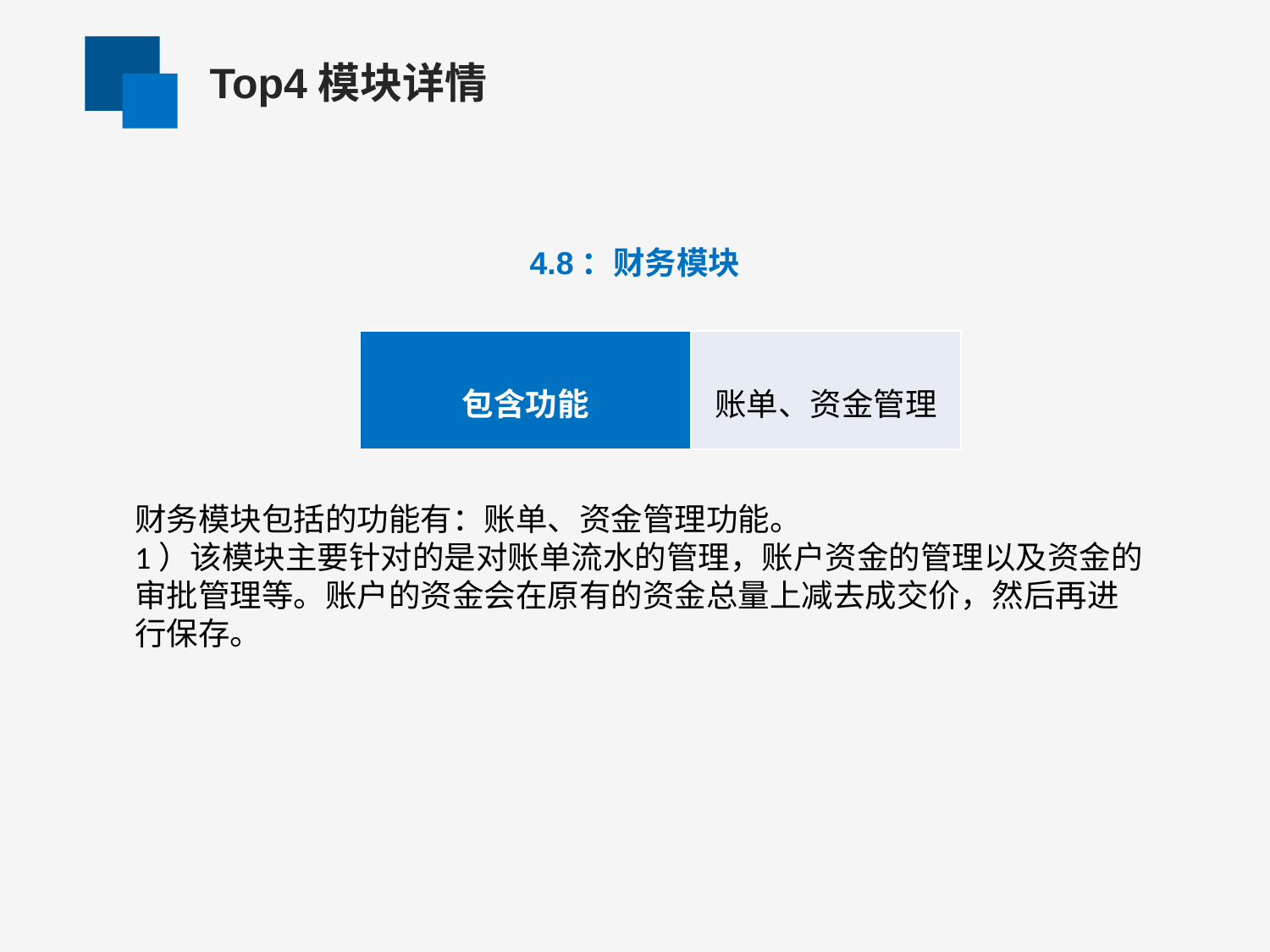

Top4模块详情
4.8：财务模块
| 包含功能 | 账单、资金管理 |
| --- | --- |
财务模块包括的功能有：账单、资金管理功能。
1）该模块主要针对的是对账单流水的管理，账户资金的管理以及资金的审批管理等。账户的资金会在原有的资金总量上减去成交价，然后再进行保存。